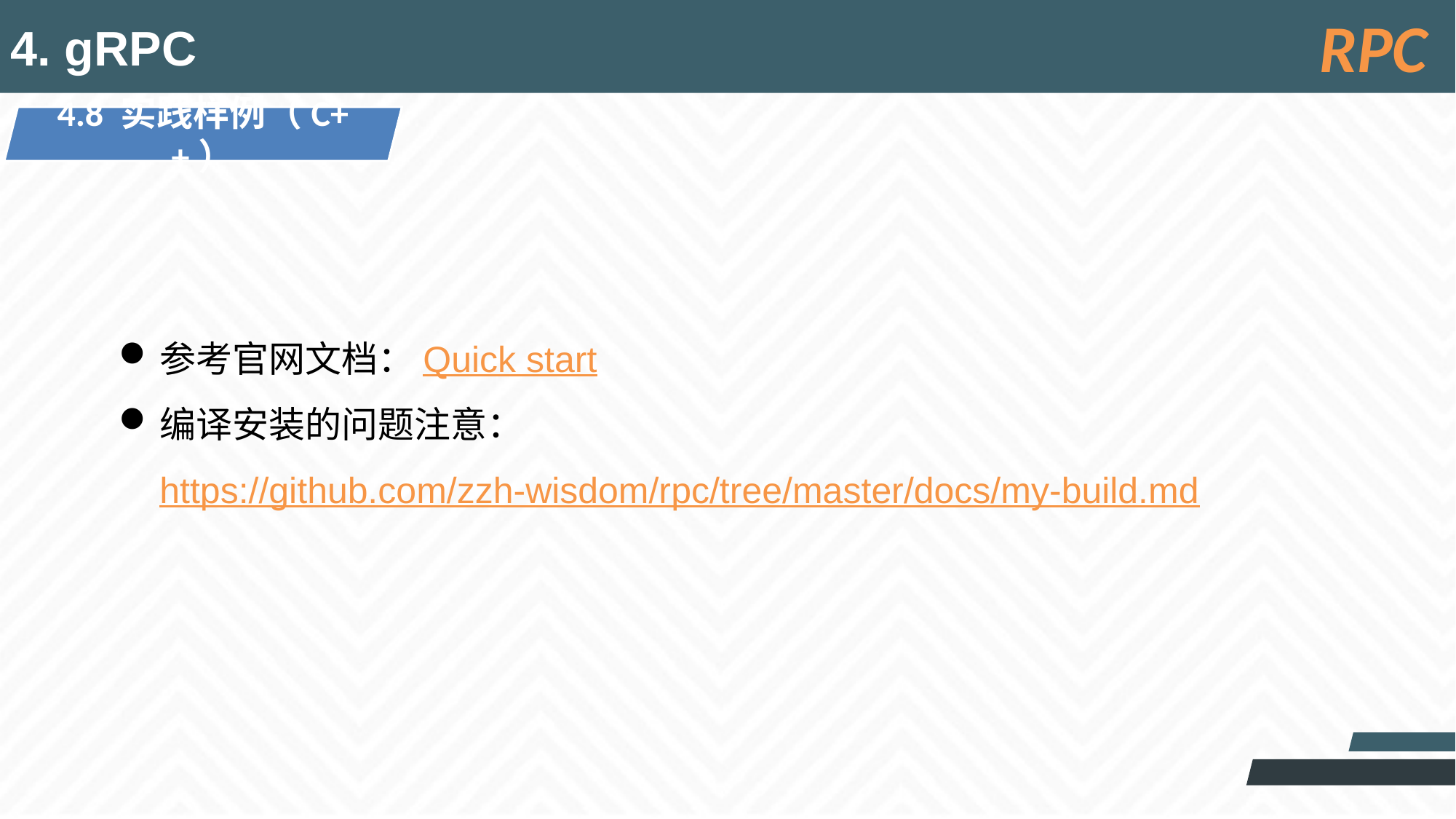

4. gRPC
RPC
4.8 实践样例（C++）
参考官网文档：Quick start
编译安装的问题注意：https://github.com/zzh-wisdom/rpc/tree/master/docs/my-build.md